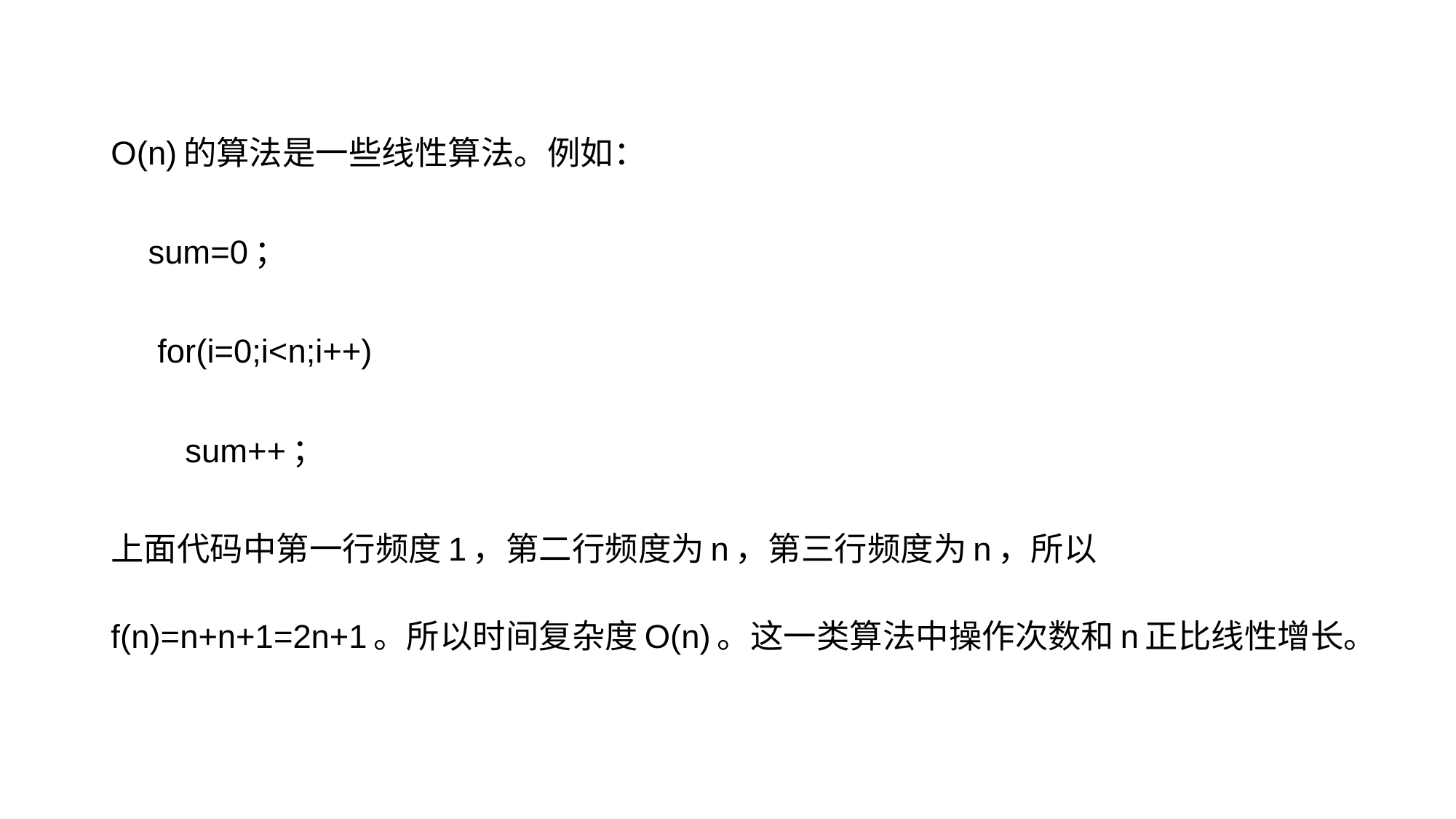

O(n)的算法是一些线性算法。例如：
    sum=0；
     for(i=0;i<n;i++)
        sum++；
上面代码中第一行频度1，第二行频度为n，第三行频度为n，所以f(n)=n+n+1=2n+1。所以时间复杂度O(n)。这一类算法中操作次数和n正比线性增长。